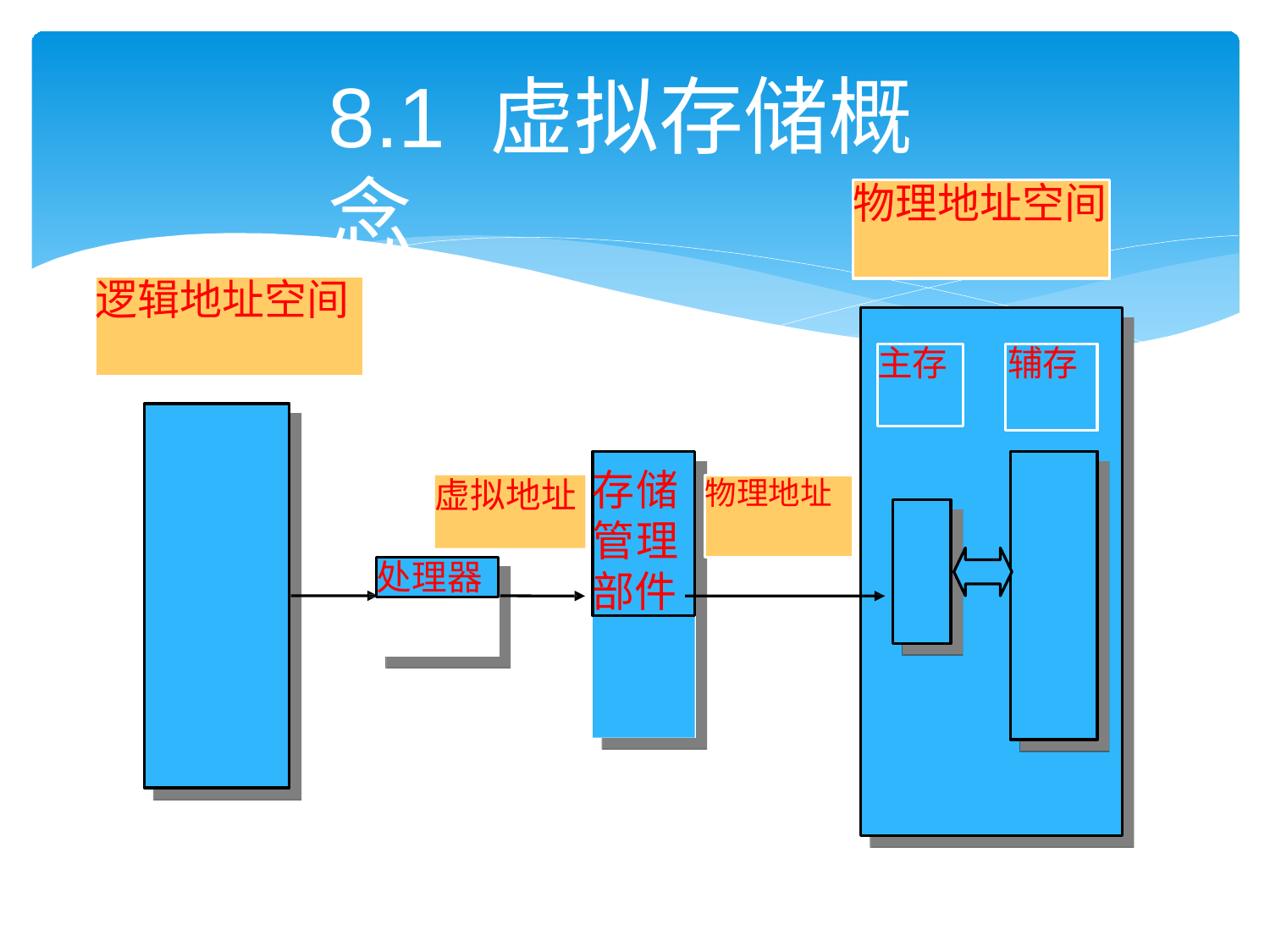

# 8.1 虚拟存储概念
物理地址空间

逻辑地址空间

主存	辅存

存储 管理 部件

虚拟地址
物理地址

处理器